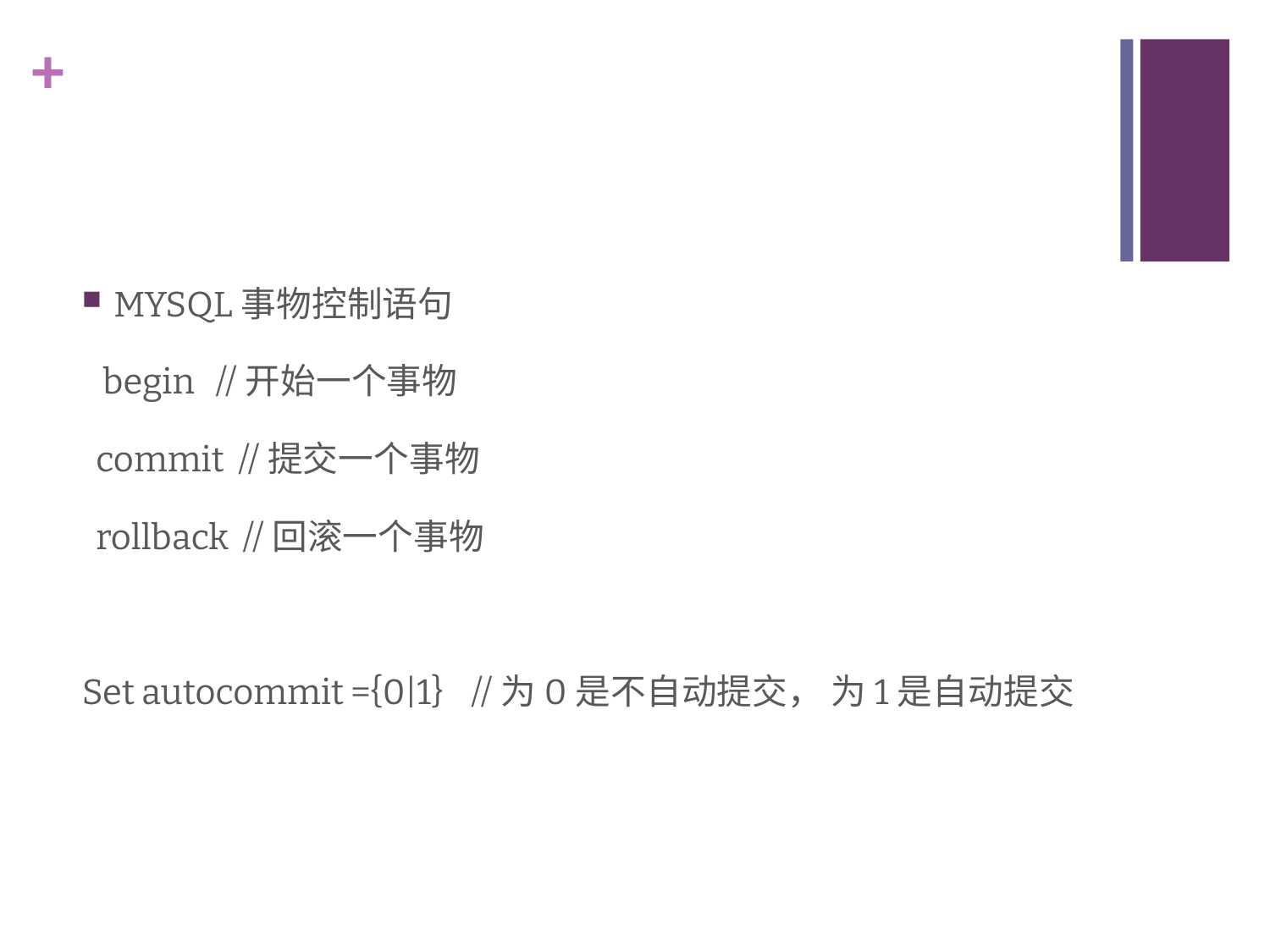

#
MYSQL事物控制语句
   begin   //开始一个事物
  commit  //提交一个事物
  rollback  //回滚一个事物

Set autocommit ={0|1}    //为0是不自动提交， 为1是自动提交